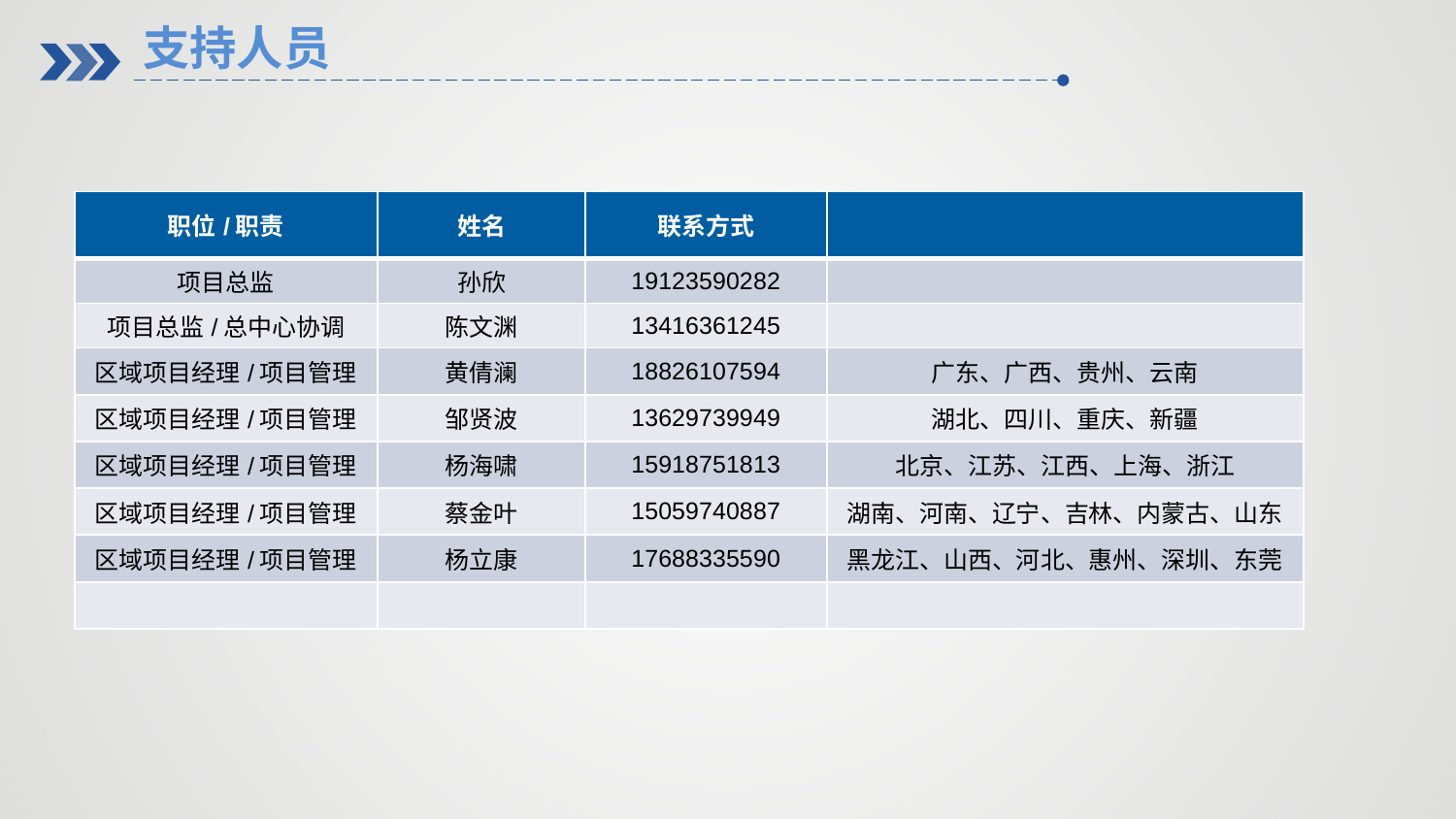

支持人员
| 职位/职责 | 姓名 | 联系方式 |  |
| --- | --- | --- | --- |
| 项目总监 | 孙欣 | 19123590282 |  |
| 项目总监/总中心协调 | 陈文渊 | 13416361245 |  |
| 区域项目经理/项目管理 | 黄倩澜 | 18826107594 | 广东、广西、贵州、云南 |
| 区域项目经理/项目管理 | 邹贤波 | 13629739949 | 湖北、四川、重庆、新疆 |
| 区域项目经理/项目管理 | 杨海啸 | 15918751813 | 北京、江苏、江西、上海、浙江 |
| 区域项目经理/项目管理 | 蔡金叶 | 15059740887 | 湖南、河南、辽宁、吉林、内蒙古、山东 |
| 区域项目经理/项目管理 | 杨立康 | 17688335590 | 黑龙江、山西、河北、惠州、深圳、东莞 |
|  |  |  |  |